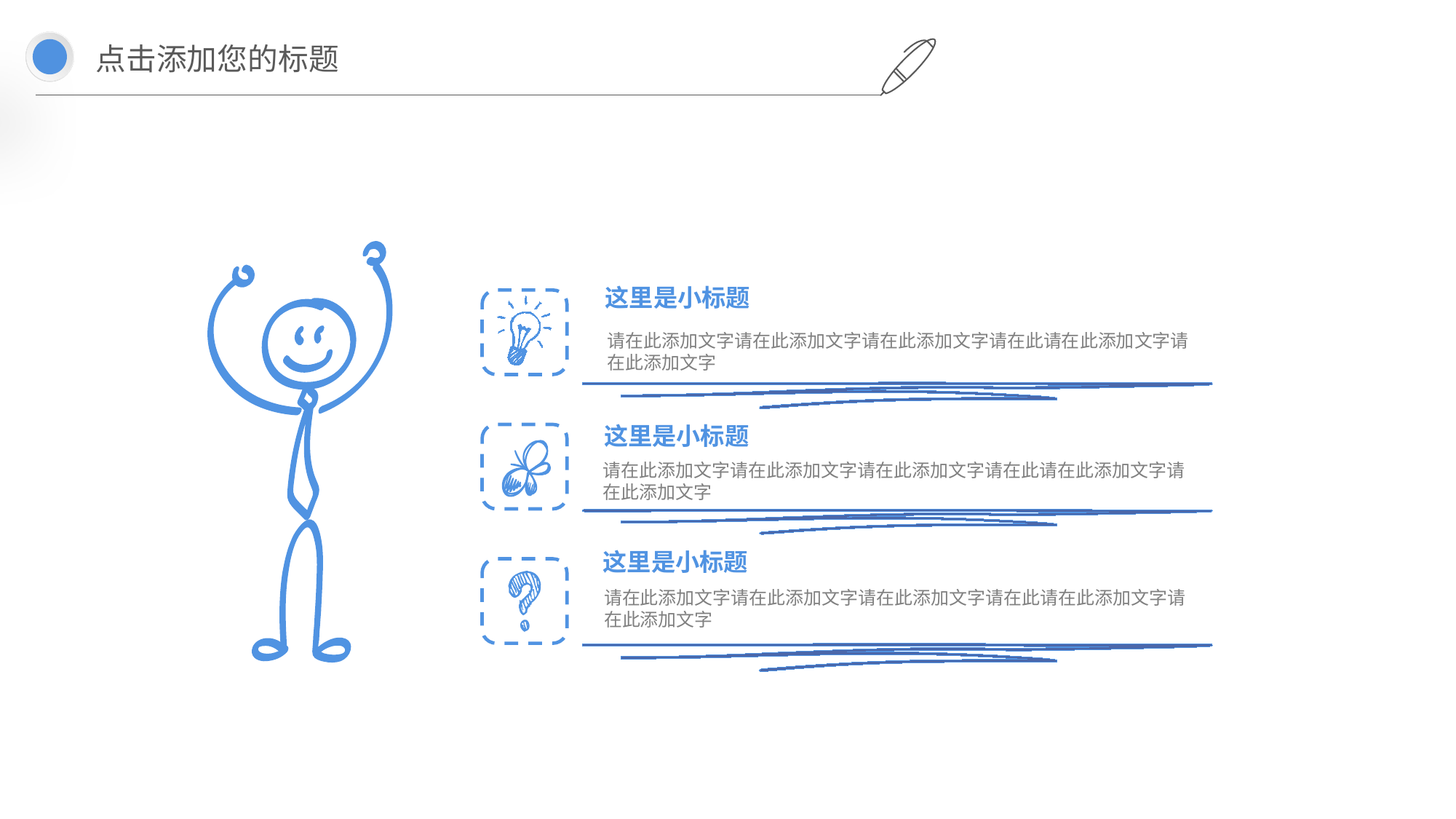

点击添加您的标题

这里是小标题

请在此添加文字请在此添加文字请在此添加文字请在此请在此添加文字请在此添加文字

这里是小标题

请在此添加文字请在此添加文字请在此添加文字请在此请在此添加文字请在此添加文字

这里是小标题

请在此添加文字请在此添加文字请在此添加文字请在此请在此添加文字请在此添加文字